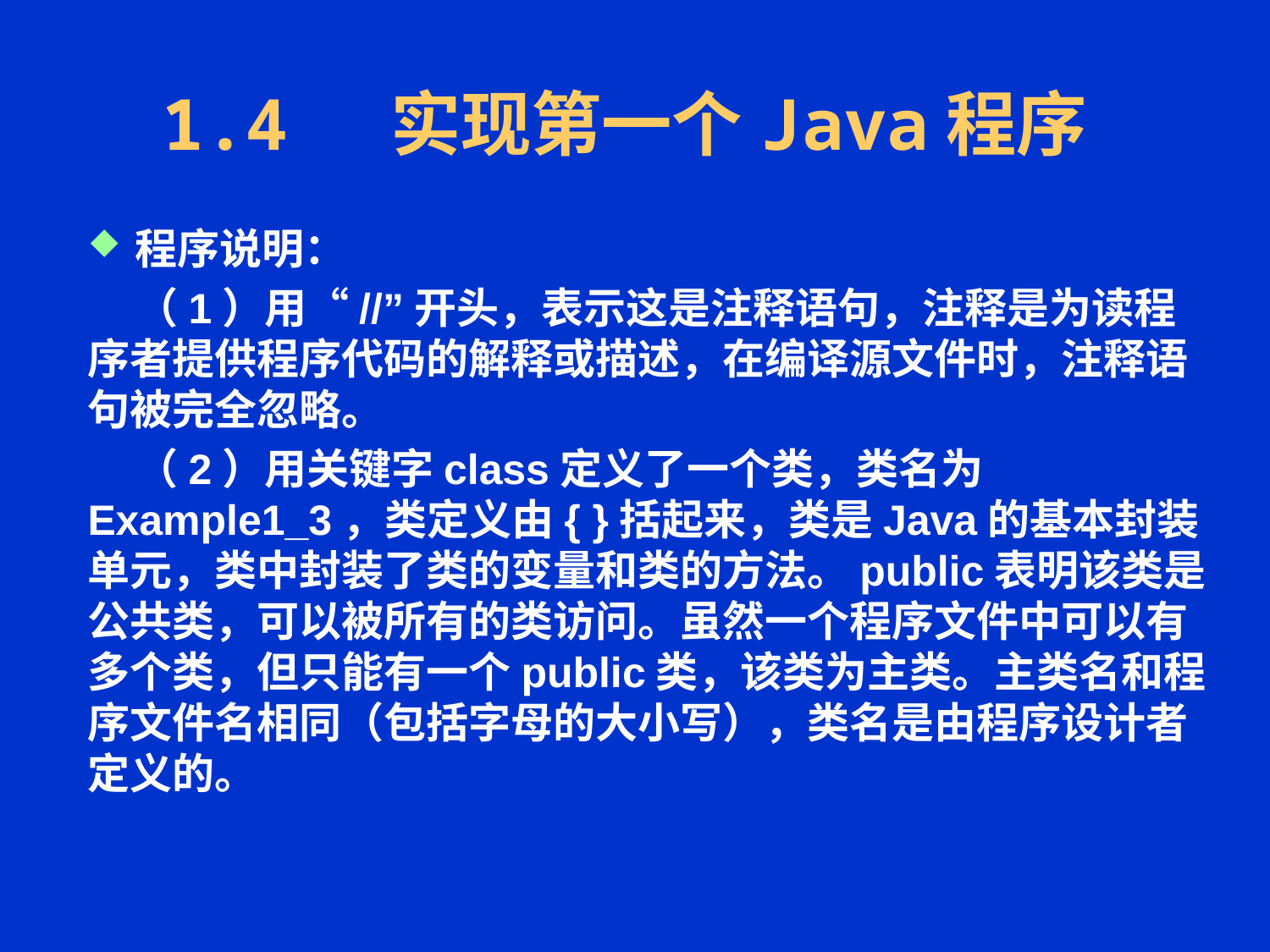

# 1.4  实现第一个Java程序
程序说明：
    （1）用“//”开头，表示这是注释语句，注释是为读程序者提供程序代码的解释或描述，在编译源文件时，注释语句被完全忽略。
    （2）用关键字class定义了一个类，类名为Example1_3，类定义由{ }括起来，类是Java的基本封装单元，类中封装了类的变量和类的方法。public表明该类是公共类，可以被所有的类访问。虽然一个程序文件中可以有多个类，但只能有一个public类，该类为主类。主类名和程序文件名相同（包括字母的大小写），类名是由程序设计者定义的。